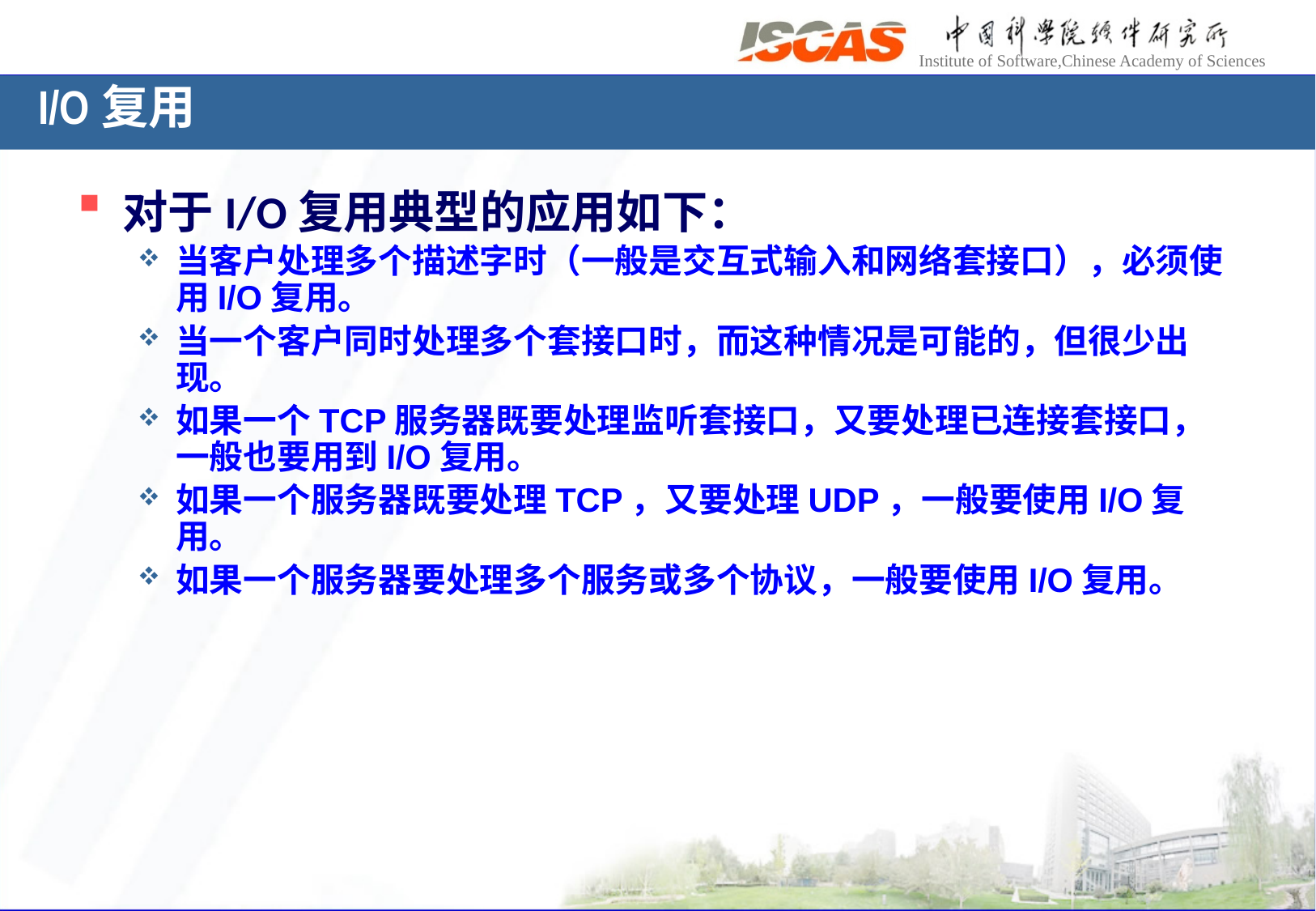

# I/O复用
对于I/O复用典型的应用如下：
当客户处理多个描述字时（一般是交互式输入和网络套接口），必须使用I/O复用。
当一个客户同时处理多个套接口时，而这种情况是可能的，但很少出现。
如果一个TCP服务器既要处理监听套接口，又要处理已连接套接口，一般也要用到I/O复用。
如果一个服务器既要处理TCP，又要处理UDP，一般要使用I/O复用。
如果一个服务器要处理多个服务或多个协议，一般要使用I/O复用。